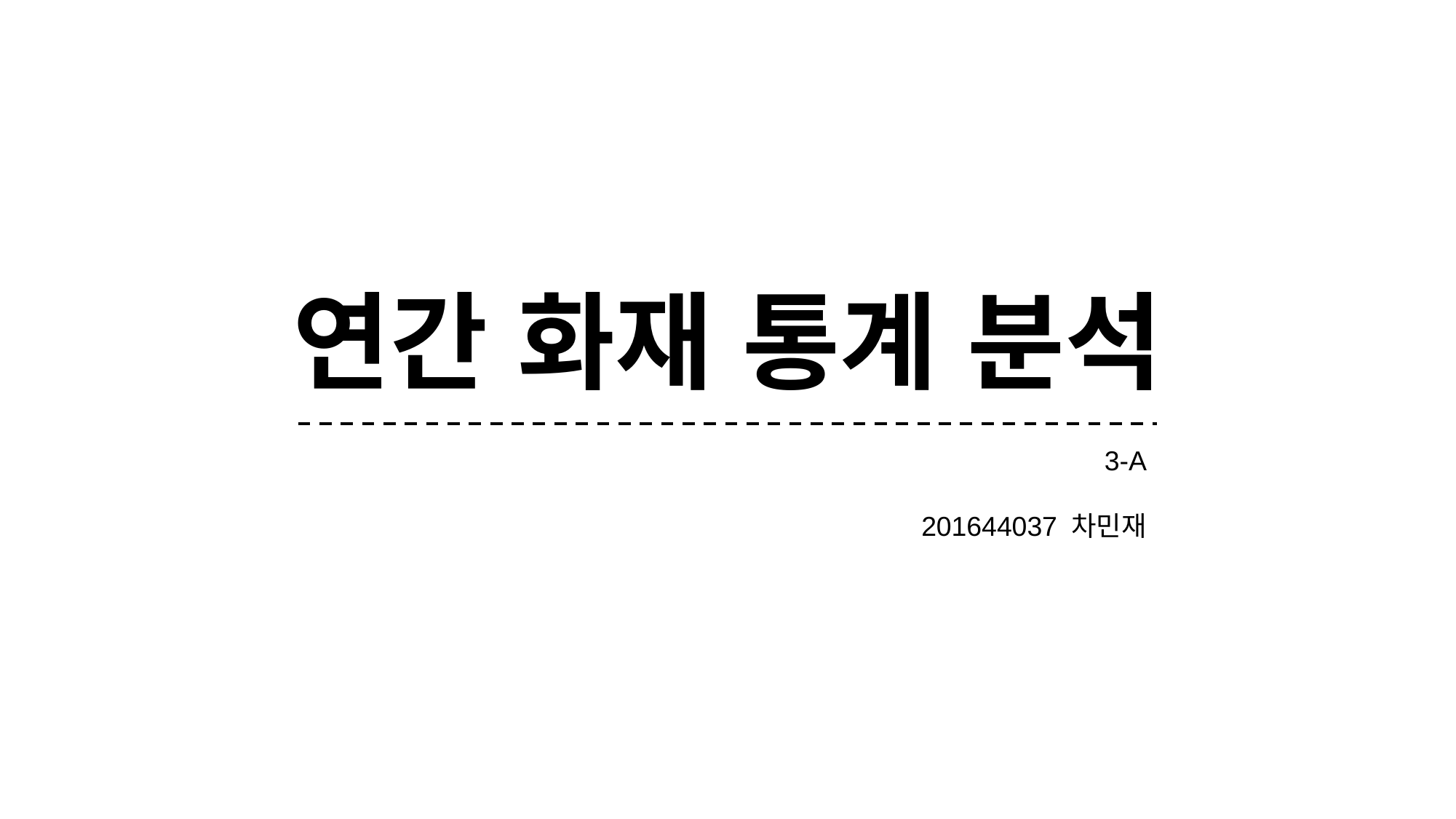

연간 화재 통계 분석
3-A

201644037 차민재